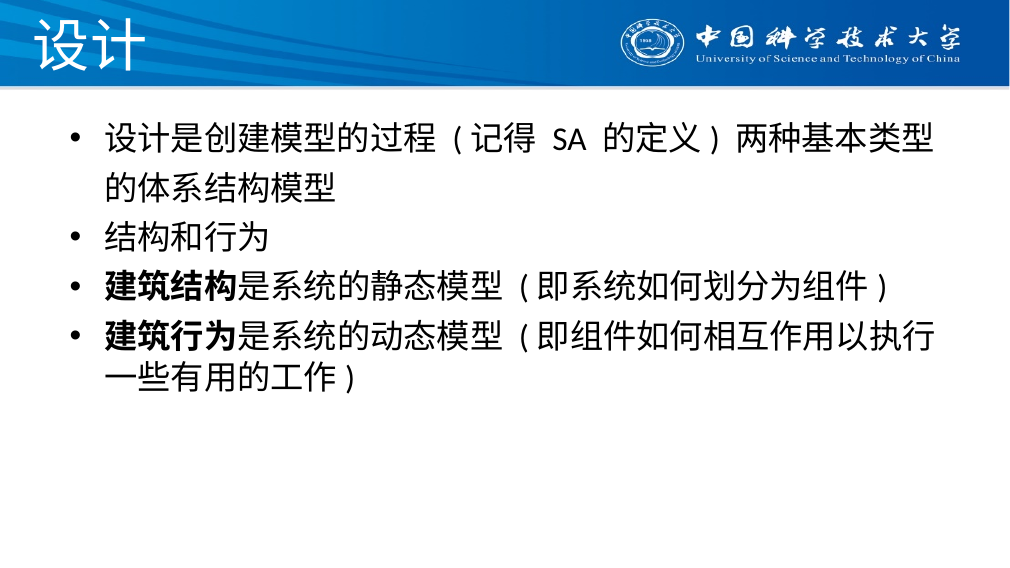

# 设计
设计是创建模型的过程 (记得 SA 的定义) 两种基本类型的体系结构模型
结构和行为
建筑结构是系统的静态模型 (即系统如何划分为组件)
建筑行为是系统的动态模型 (即组件如何相互作用以执行一些有用的工作)